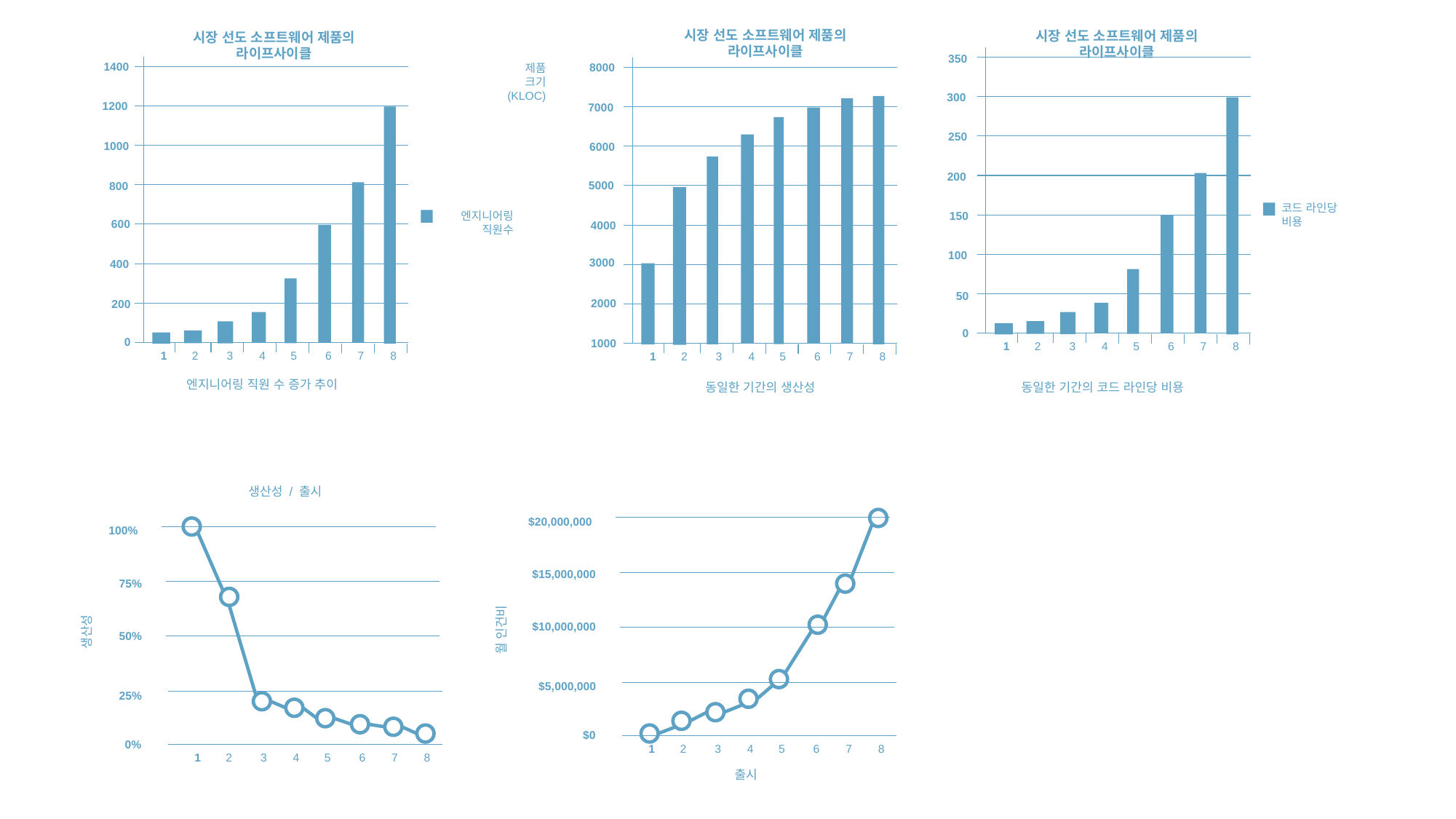

시장 선도 소프트웨어 제품의 라이프사이클
8000
제품 크기
(KLOC)
7000

6000

5000

4000
3000

2000
1000
1
2
3
4
5
6
7
8
동일한 기간의 생산성
시장 선도 소프트웨어 제품의 라이프사이클
350
300

250
200

코드 라인당
비용

150

100

50

0

1
2
3
4
5
6
7
8
동일한 기간의 코드 라인당 비용
시장 선도 소프트웨어 제품의 라이프사이클
1400
1200

1000
800

엔지니어링 직원수

600

400

200

0

1
2
3
4
5
6
7
8
엔지니어링 직원 수 증가 추이
생산성 / 출시
$20,000,000

100%

$15,000,000
75%

$10,000,000

월 인건비
생산성
50%

$5,000,000
25%

$0

0%
1
2
3
4
5
6
7
8
1
2
3
4
5
6
7
8
출시